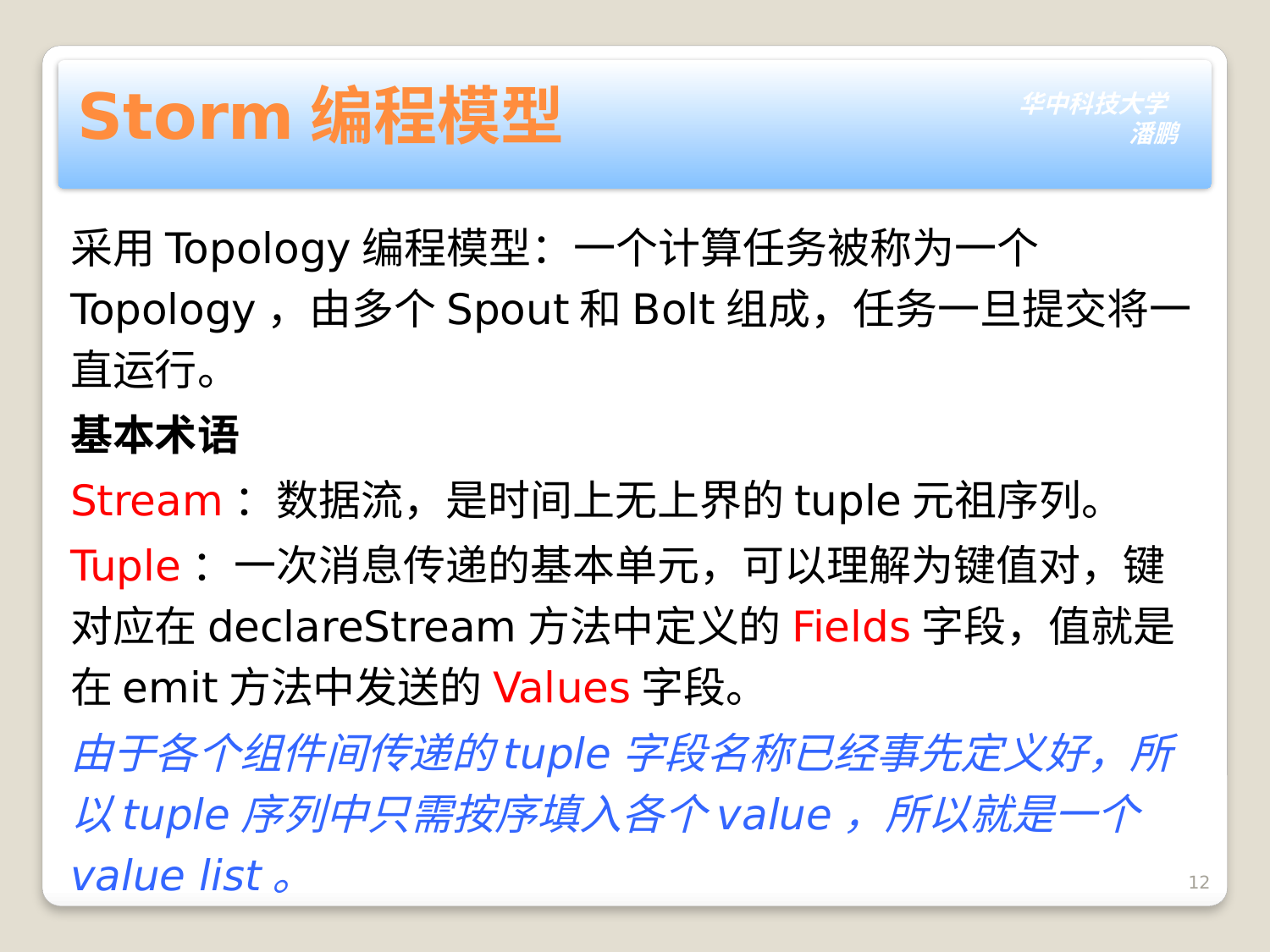

# Storm编程模型
采用Topology编程模型：一个计算任务被称为一个Topology，由多个Spout和Bolt组成，任务一旦提交将一直运行。
基本术语
Stream：数据流，是时间上无上界的tuple元祖序列。
Tuple：一次消息传递的基本单元，可以理解为键值对，键对应在declareStream方法中定义的Fields字段，值就是在emit方法中发送的Values字段。
由于各个组件间传递的tuple字段名称已经事先定义好，所以tuple序列中只需按序填入各个value，所以就是一个value list。
12